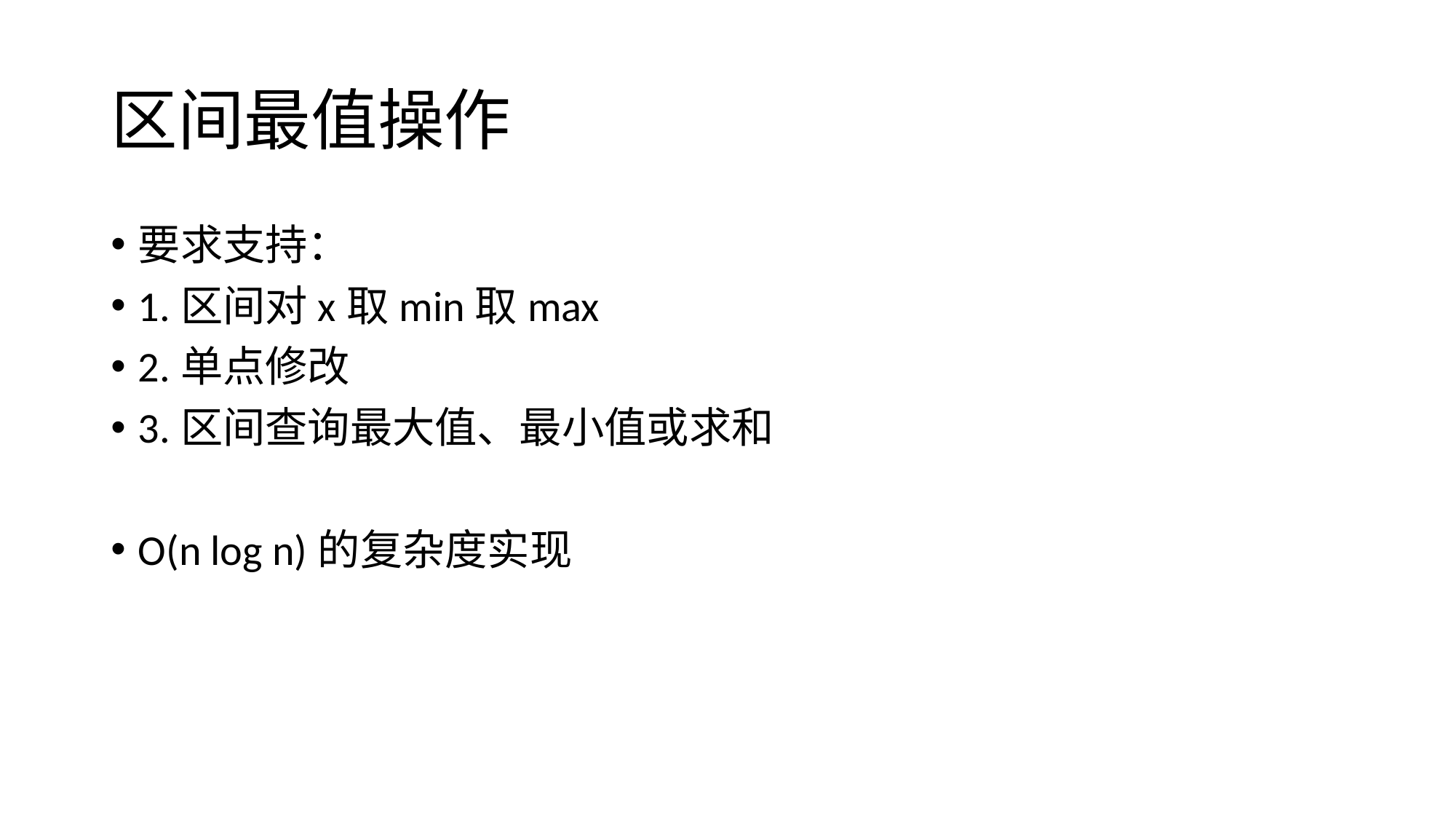

# 区间最值操作
要求支持：
1.区间对x取min取max
2.单点修改
3.区间查询最大值、最小值或求和

O(n log n)的复杂度实现